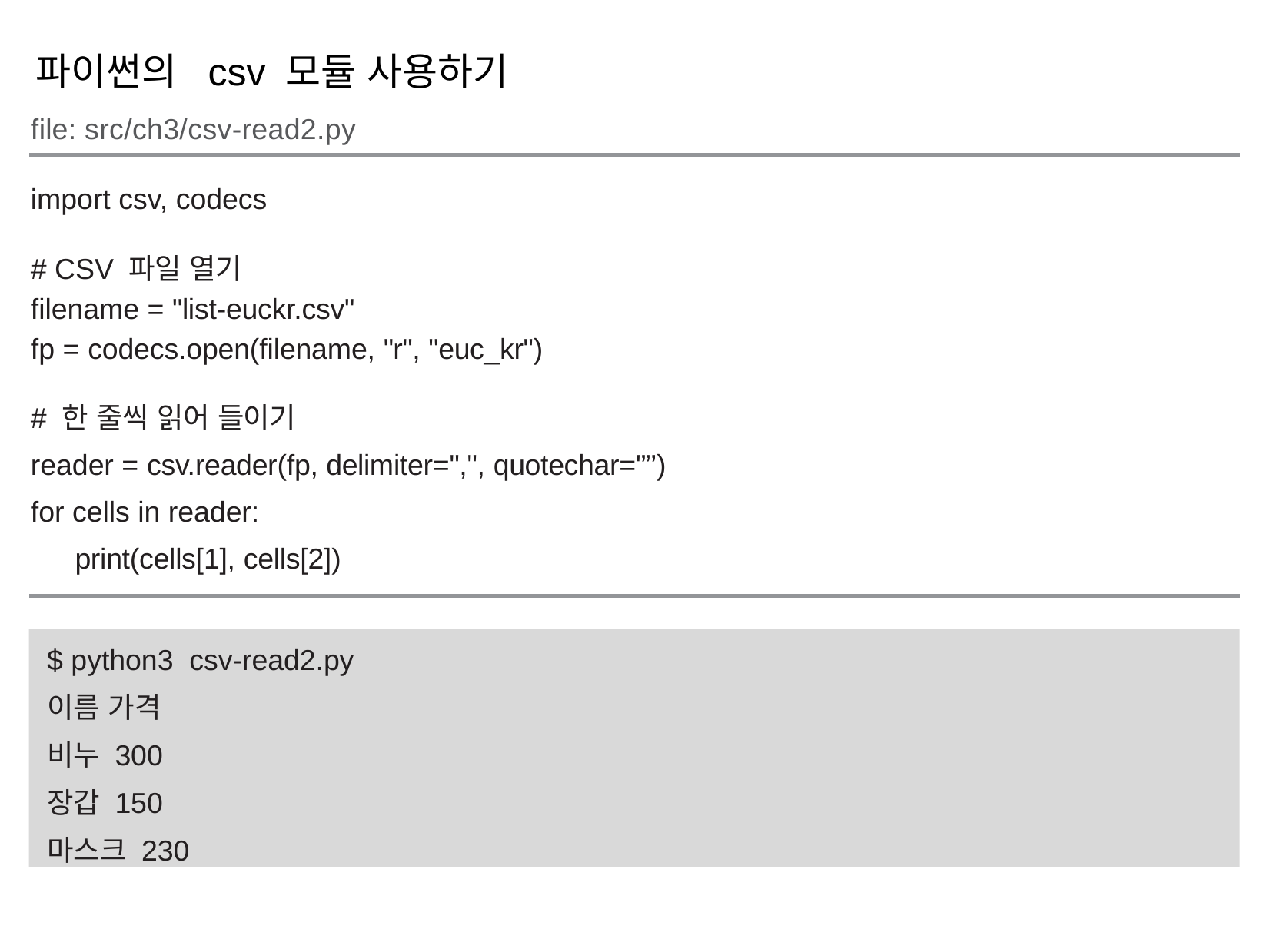

파이썬의  csv 모듈 사용하기
file: src/ch3/csv-read2.py

import csv, codecs

# CSV 파일 열기
filename = "list-euckr.csv"
fp = codecs.open(filename, "r", "euc_kr")

# 한 줄씩 읽어 들이기
reader = csv.reader(fp, delimiter=",", quotechar='”’)
for cells in reader:
print(cells[1], cells[2])

$ python3  csv-read2.py
이름 가격
비누 300
장갑 150
마스크 230